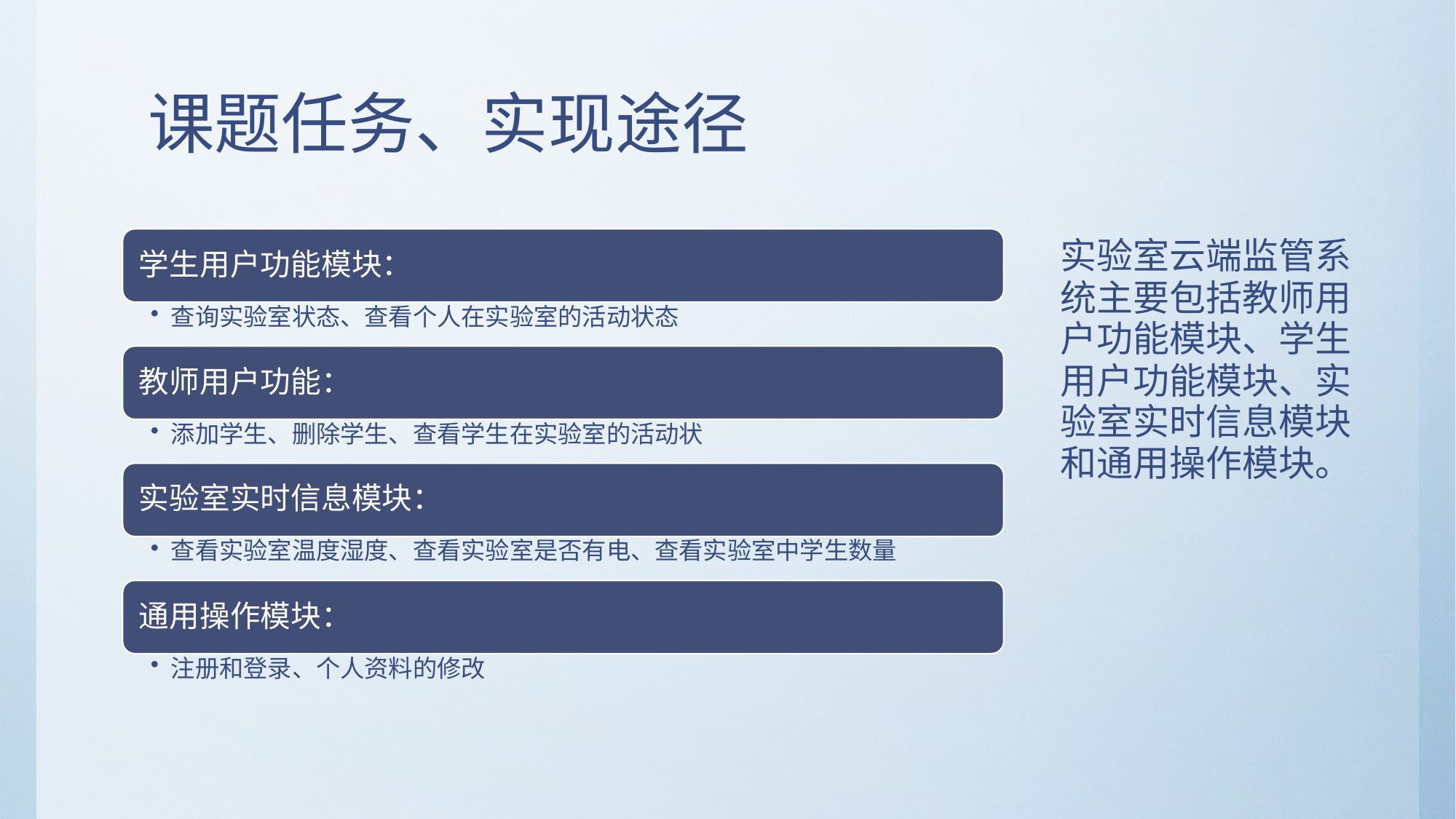

# 课题任务、实现途径
学生用户功能模块：
查询实验室状态、查看个人在实验室的活动状态
教师用户功能：
添加学生、删除学生、查看学生在实验室的活动状
实验室实时信息模块：
查看实验室温度湿度、查看实验室是否有电、查看实验室中学生数量
通用操作模块：
注册和登录、个人资料的修改
实验室云端监管系统主要包括教师用户功能模块、学生用户功能模块、实验室实时信息模块和通用操作模块。